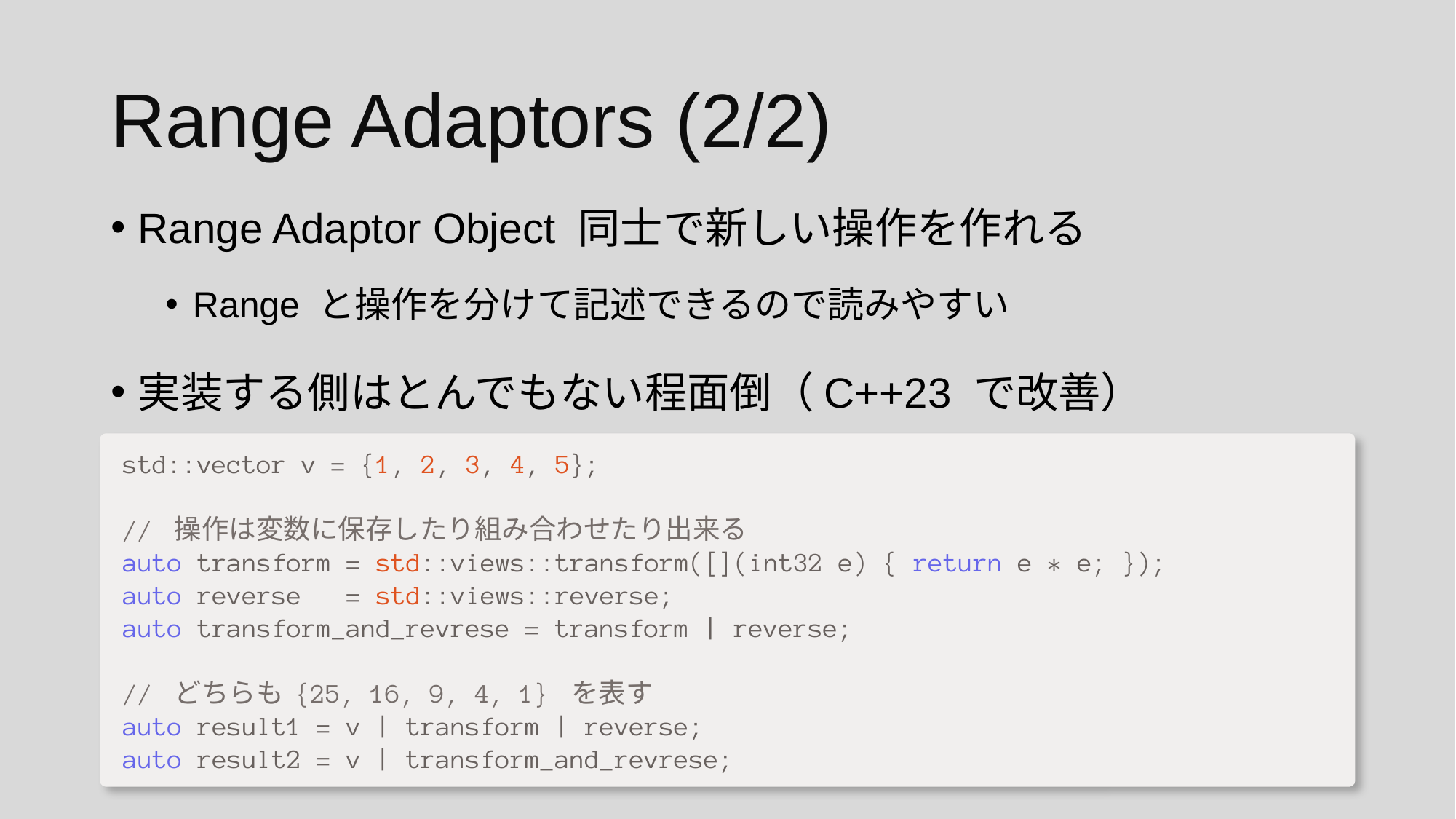

# Range Adaptors (2/2)
Range Adaptor Object 同士で新しい操作を作れる
Range と操作を分けて記述できるので読みやすい
実装する側はとんでもない程面倒（C++23 で改善）
std::vector v = {1, 2, 3, 4, 5};

// 操作は変数に保存したり組み合わせたり出来る
auto transform = std::views::transform([](int32 e) { return e * e; });
auto reverse   = std::views::reverse;
auto transform_and_revrese = transform | reverse;

// どちらも {25, 16, 9, 4, 1} を表す
auto result1 = v | transform | reverse;
auto result2 = v | transform_and_revrese;